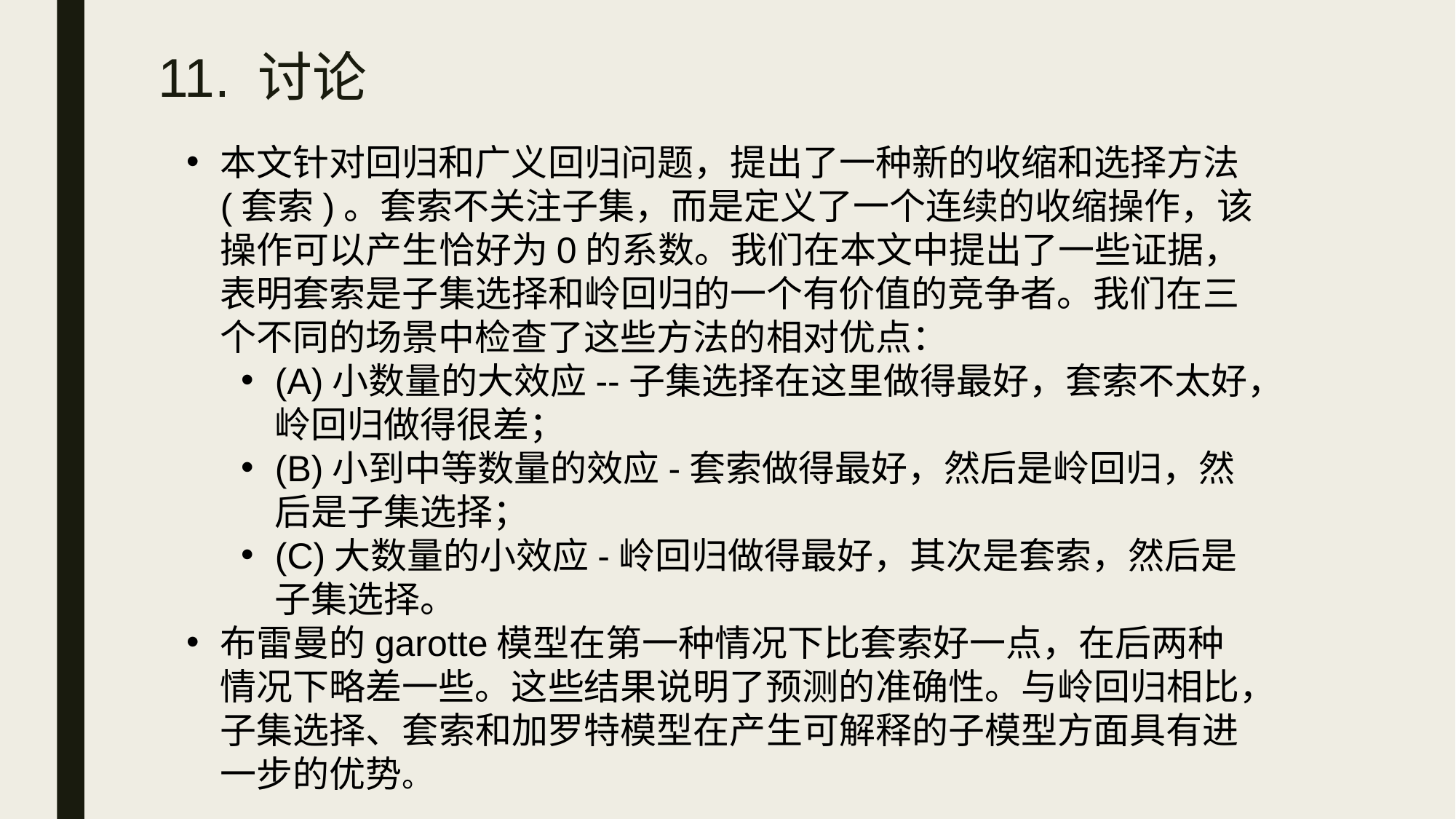

11. 讨论
本文针对回归和广义回归问题，提出了一种新的收缩和选择方法(套索)。套索不关注子集，而是定义了一个连续的收缩操作，该操作可以产生恰好为0的系数。我们在本文中提出了一些证据，表明套索是子集选择和岭回归的一个有价值的竞争者。我们在三个不同的场景中检查了这些方法的相对优点：
(A)小数量的大效应--子集选择在这里做得最好，套索不太好，岭回归做得很差；
(B)小到中等数量的效应-套索做得最好，然后是岭回归，然后是子集选择；
(C)大数量的小效应-岭回归做得最好，其次是套索，然后是子集选择。
布雷曼的garotte模型在第一种情况下比套索好一点，在后两种情况下略差一些。这些结果说明了预测的准确性。与岭回归相比，子集选择、套索和加罗特模型在产生可解释的子模型方面具有进一步的优势。